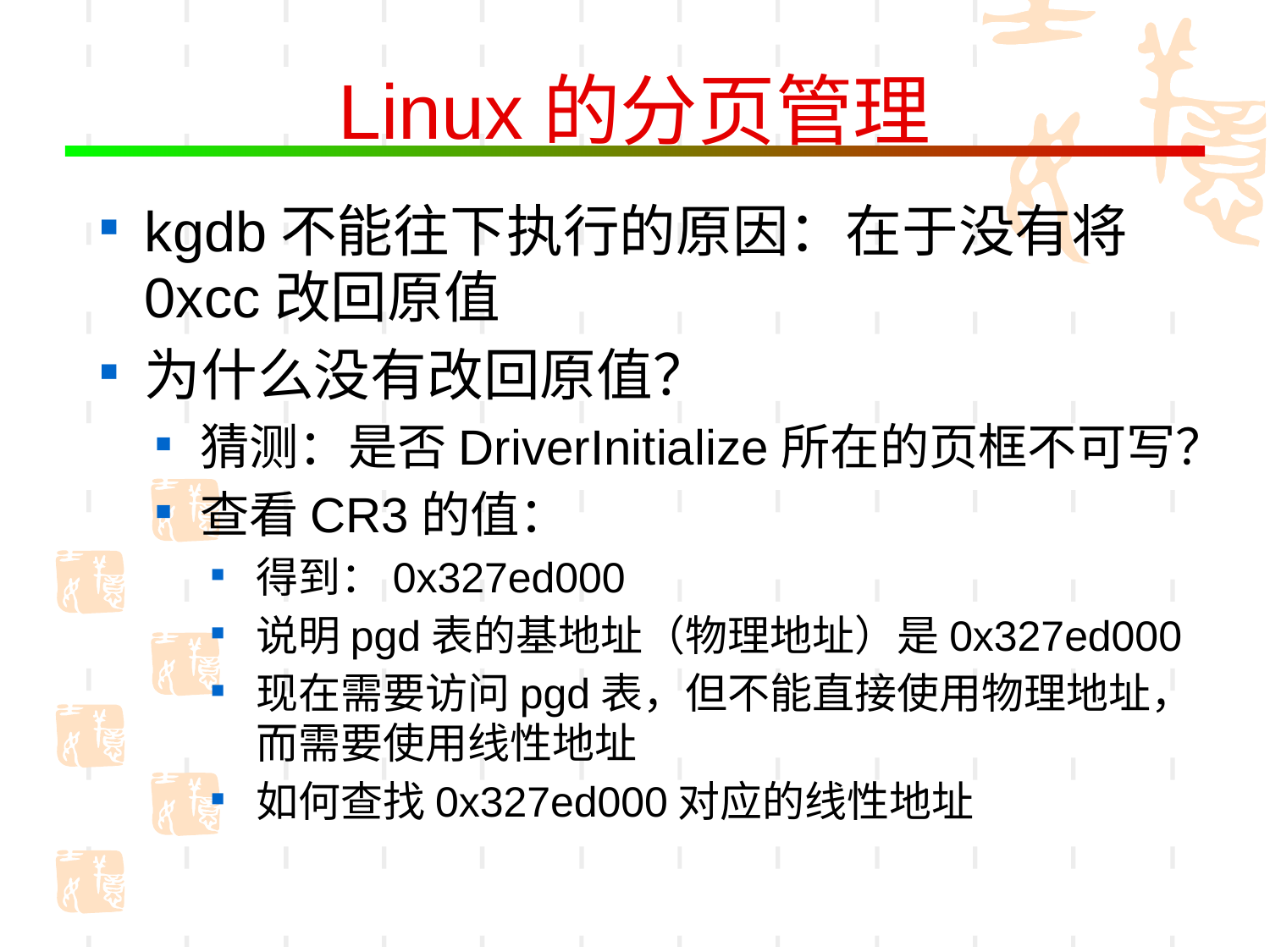

# Linux的分页管理
kgdb不能往下执行的原因：在于没有将0xcc改回原值
为什么没有改回原值？
猜测：是否DriverInitialize所在的页框不可写？
查看CR3的值：
得到：0x327ed000
说明pgd表的基地址（物理地址）是0x327ed000
现在需要访问pgd表，但不能直接使用物理地址，而需要使用线性地址
如何查找0x327ed000对应的线性地址